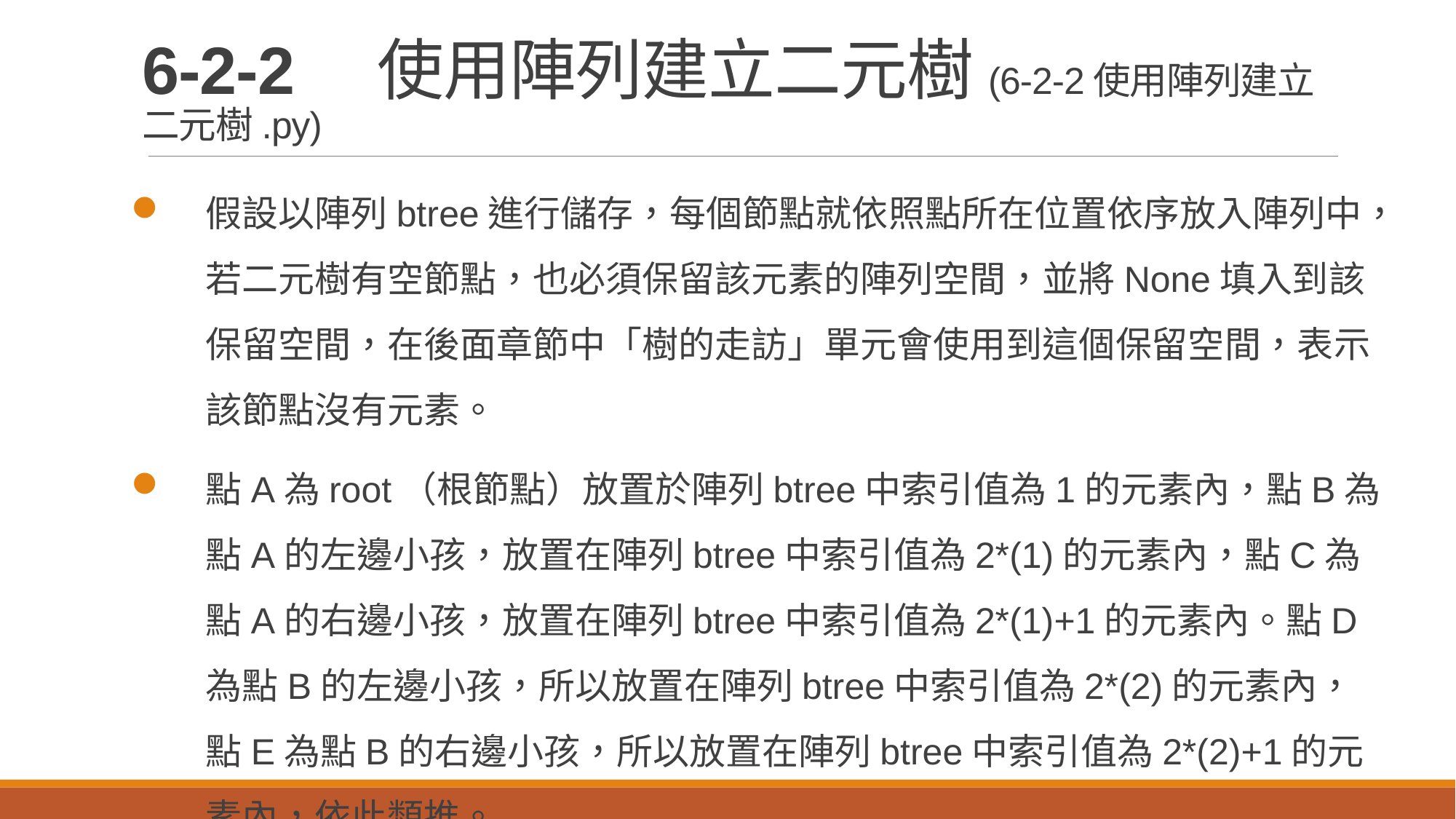

# 6-2-2　使用陣列建立二元樹(6-2-2使用陣列建立二元樹.py)
假設以陣列btree進行儲存，每個節點就依照點所在位置依序放入陣列中，若二元樹有空節點，也必須保留該元素的陣列空間，並將None填入到該保留空間，在後面章節中「樹的走訪」單元會使用到這個保留空間，表示該節點沒有元素。
點A為root（根節點）放置於陣列btree中索引值為1的元素內，點B為點A的左邊小孩，放置在陣列btree中索引值為2*(1)的元素內，點C為點A的右邊小孩，放置在陣列btree中索引值為2*(1)+1的元素內。點D為點B的左邊小孩，所以放置在陣列btree中索引值為2*(2)的元素內，點E為點B的右邊小孩，所以放置在陣列btree中索引值為2*(2)+1的元素內，依此類推。